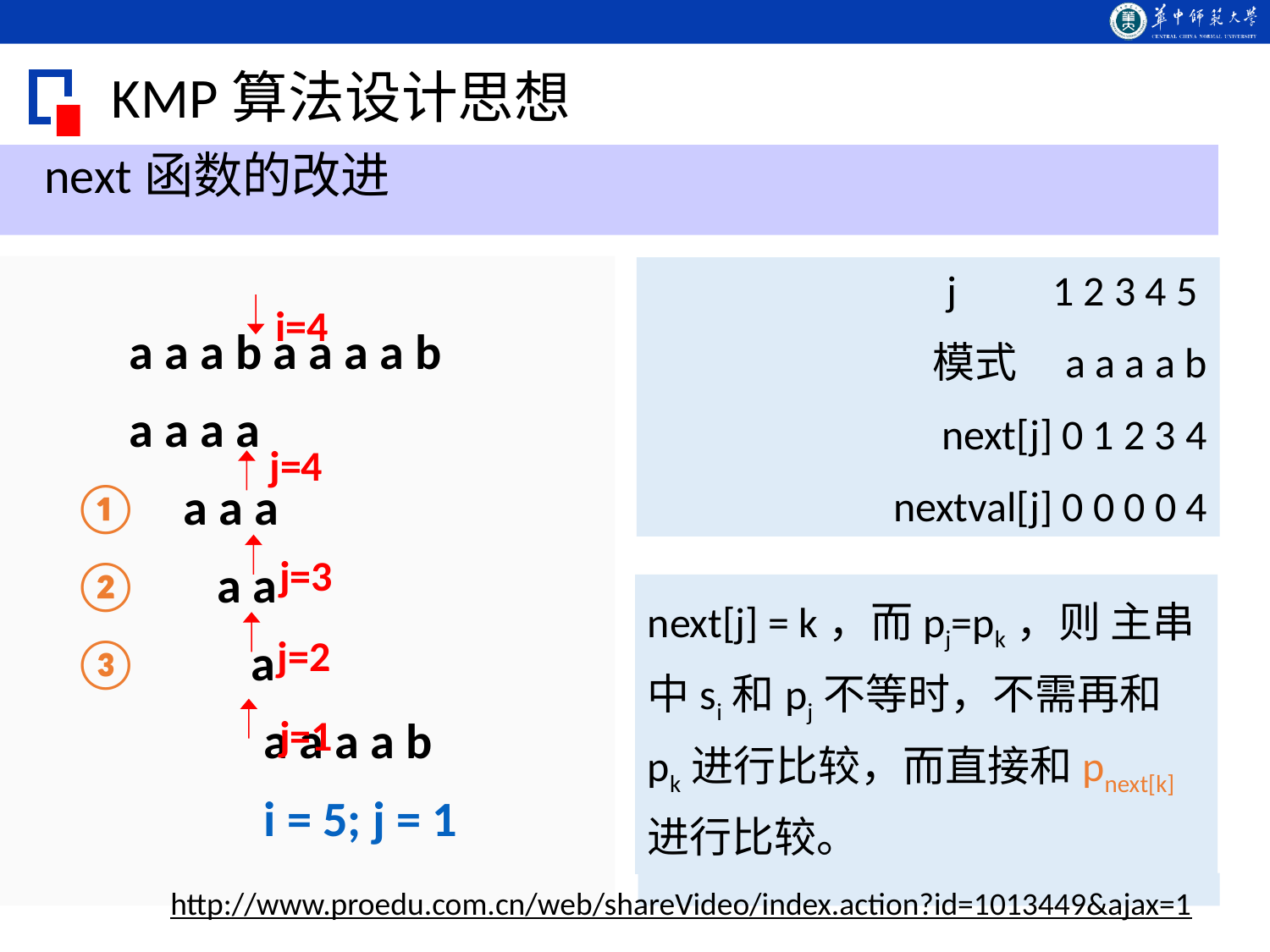

KMP算法设计思想
next函数的改进

 j          1 2 3 4 5
模式    a a a a b
next[j] 0 1 2 3 4
nextval[j] 0 0 0 0 4

i=4
      a a a b a a a a b
      a a a a
 ①    a a a
 ②       a a
 ③          a
                  a a a a b
                  i = 5; j = 1
j=4

j=3
next[j] = k，而pj=pk，则 主串中si和pj不等时，不需再和pk进行比较，而直接和pnext[k]进行比较。

j=2

j=1

http://www.proedu.com.cn/web/shareVideo/index.action?id=1013449&ajax=1